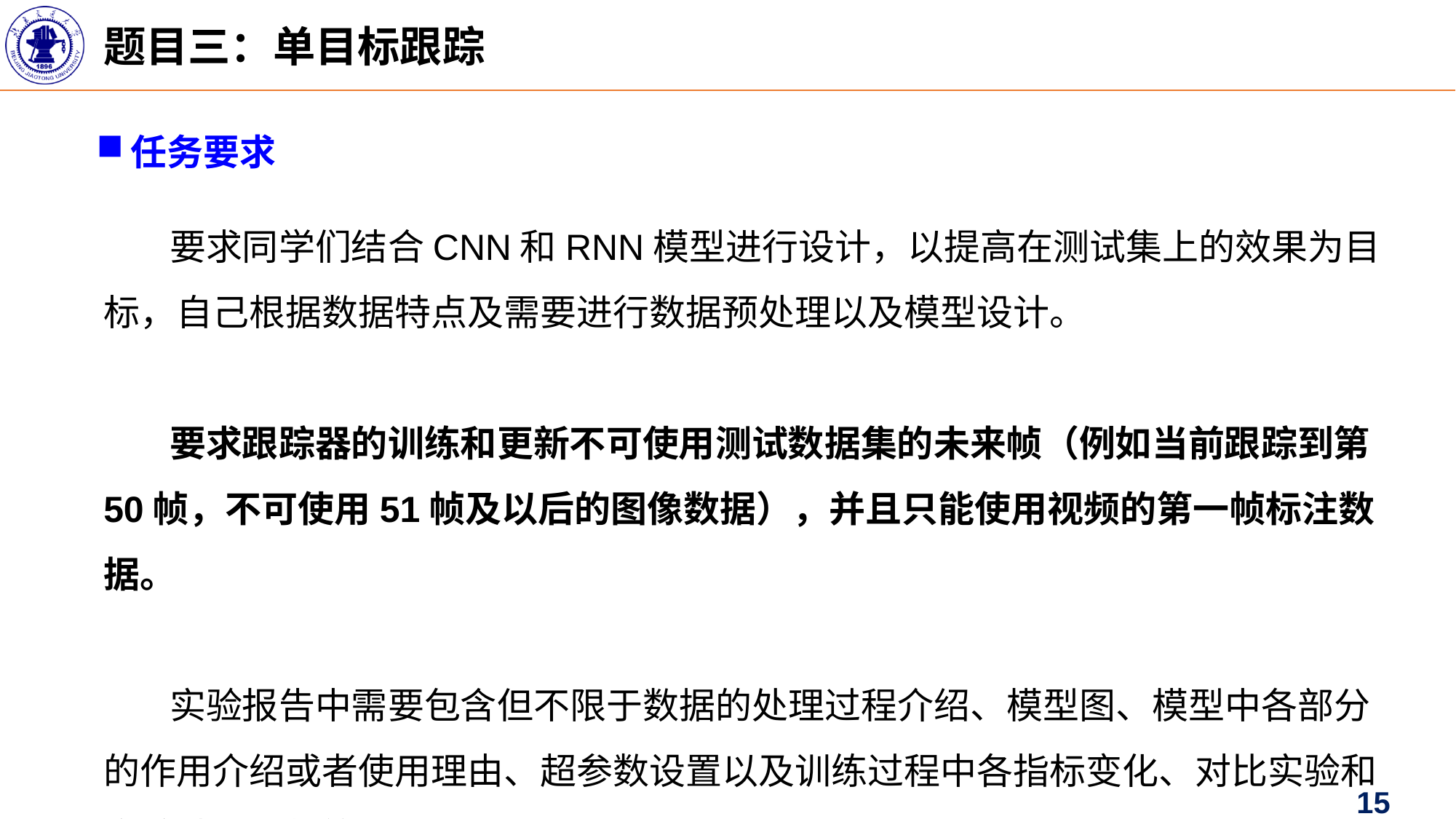

题目三：单目标跟踪
任务要求
       要求同学们结合CNN和RNN模型进行设计，以提高在测试集上的效果为目标，自己根据数据特点及需要进行数据预处理以及模型设计。

       要求跟踪器的训练和更新不可使用测试数据集的未来帧（例如当前跟踪到第50帧，不可使用51帧及以后的图像数据），并且只能使用视频的第一帧标注数据。

       实验报告中需要包含但不限于数据的处理过程介绍、模型图、模型中各部分的作用介绍或者使用理由、超参数设置以及训练过程中各指标变化、对比实验和实验结果分析等。